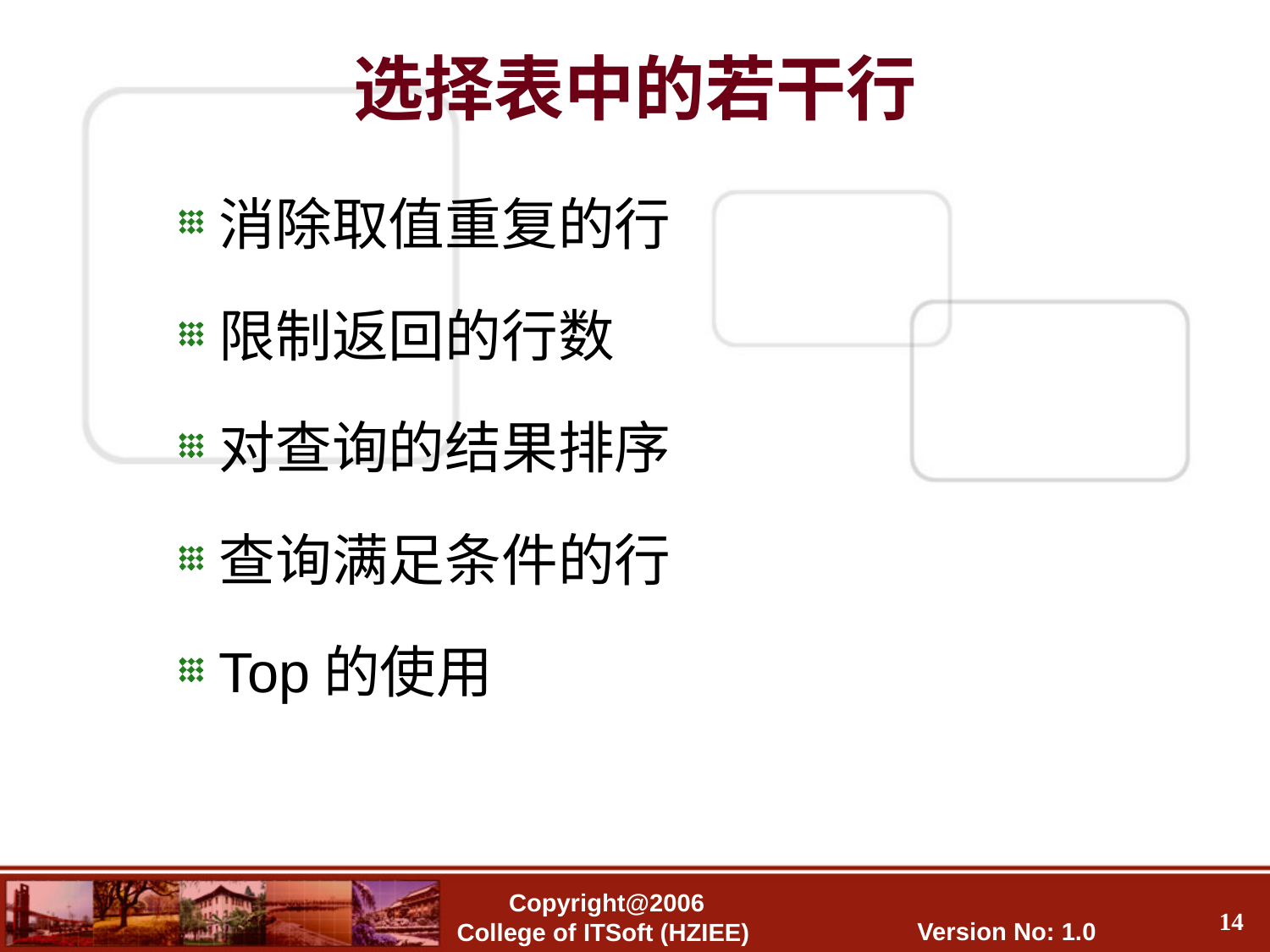

选择表中的若干行
消除取值重复的行
限制返回的行数
对查询的结果排序
查询满足条件的行
Top的使用